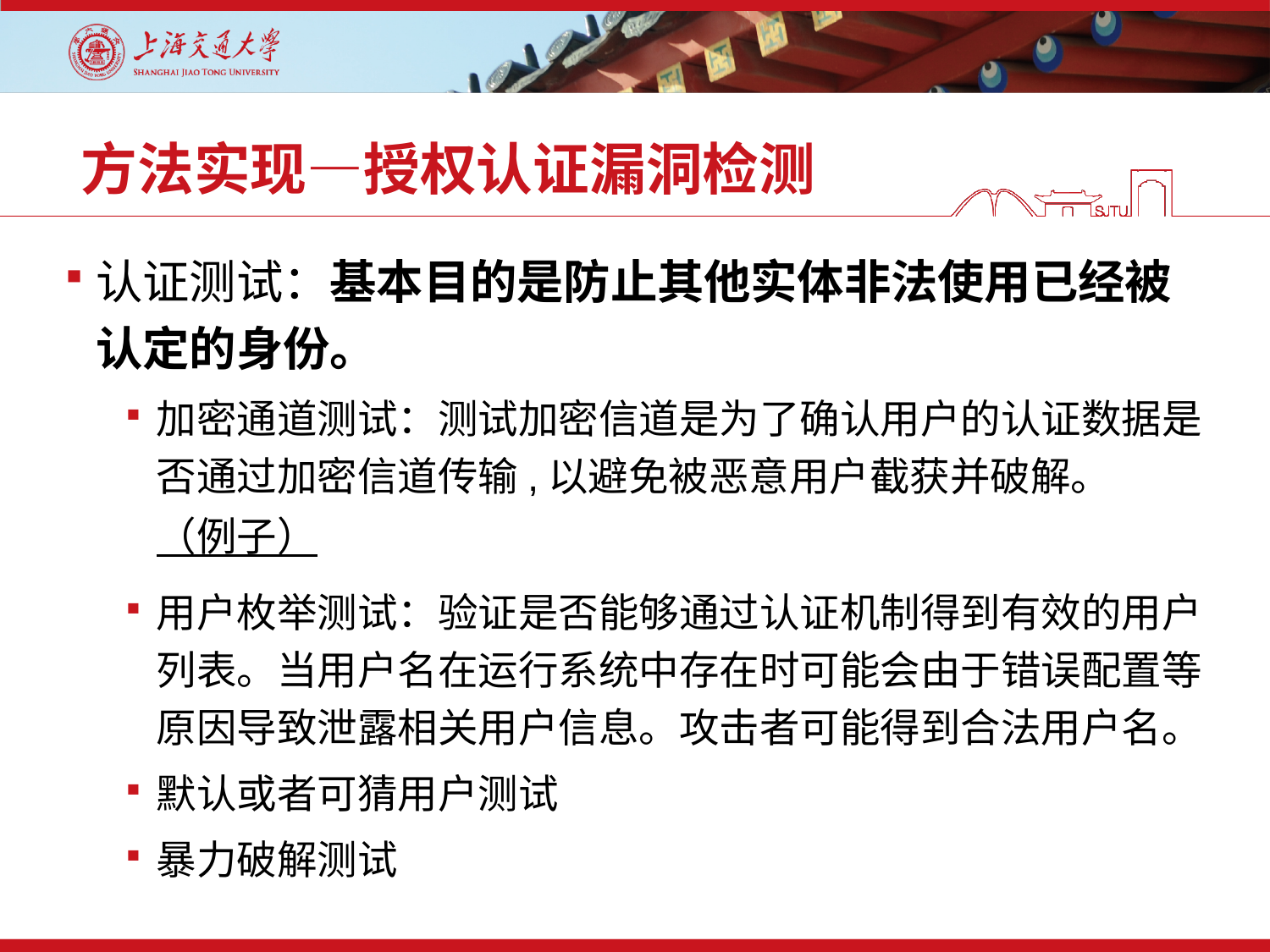

# 方法实现—授权认证漏洞检测
认证测试：基本目的是防止其他实体非法使用已经被认定的身份。
加密通道测试：测试加密信道是为了确认用户的认证数据是否通过加密信道传输,以避免被恶意用户截获并破解。（例子）
用户枚举测试：验证是否能够通过认证机制得到有效的用户列表。当用户名在运行系统中存在时可能会由于错误配置等原因导致泄露相关用户信息。攻击者可能得到合法用户名。
默认或者可猜用户测试
暴力破解测试